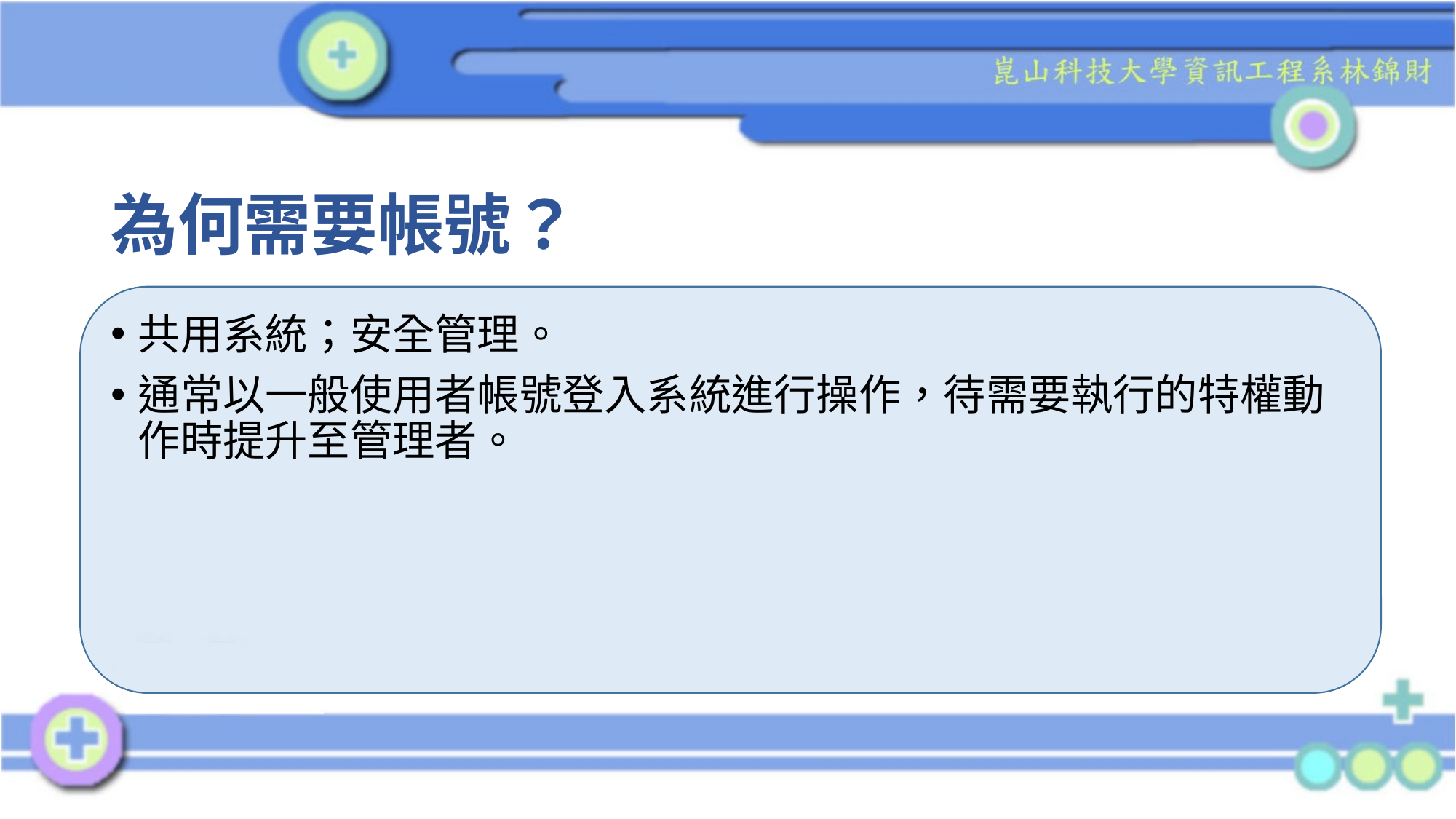

# 為何需要帳號？

共用系統；安全管理。
通常以一般使用者帳號登入系統進行操作，待需要執行的特權動作時提升至管理者。